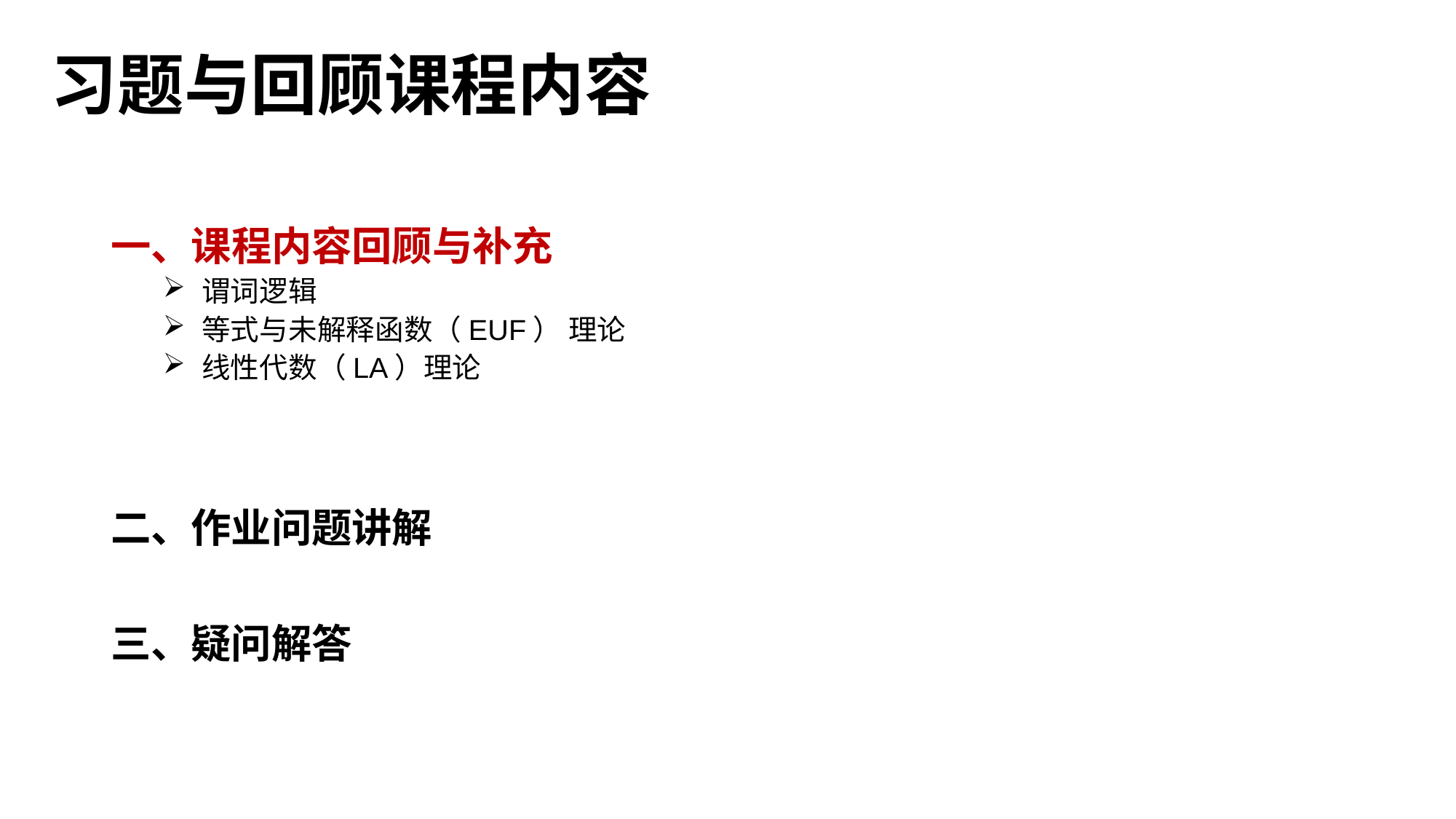

# 习题与回顾课程内容

一、课程内容回顾与补充
 谓词逻辑
 等式与未解释函数（EUF） 理论
 线性代数（LA）理论

二、作业问题讲解

三、疑问解答